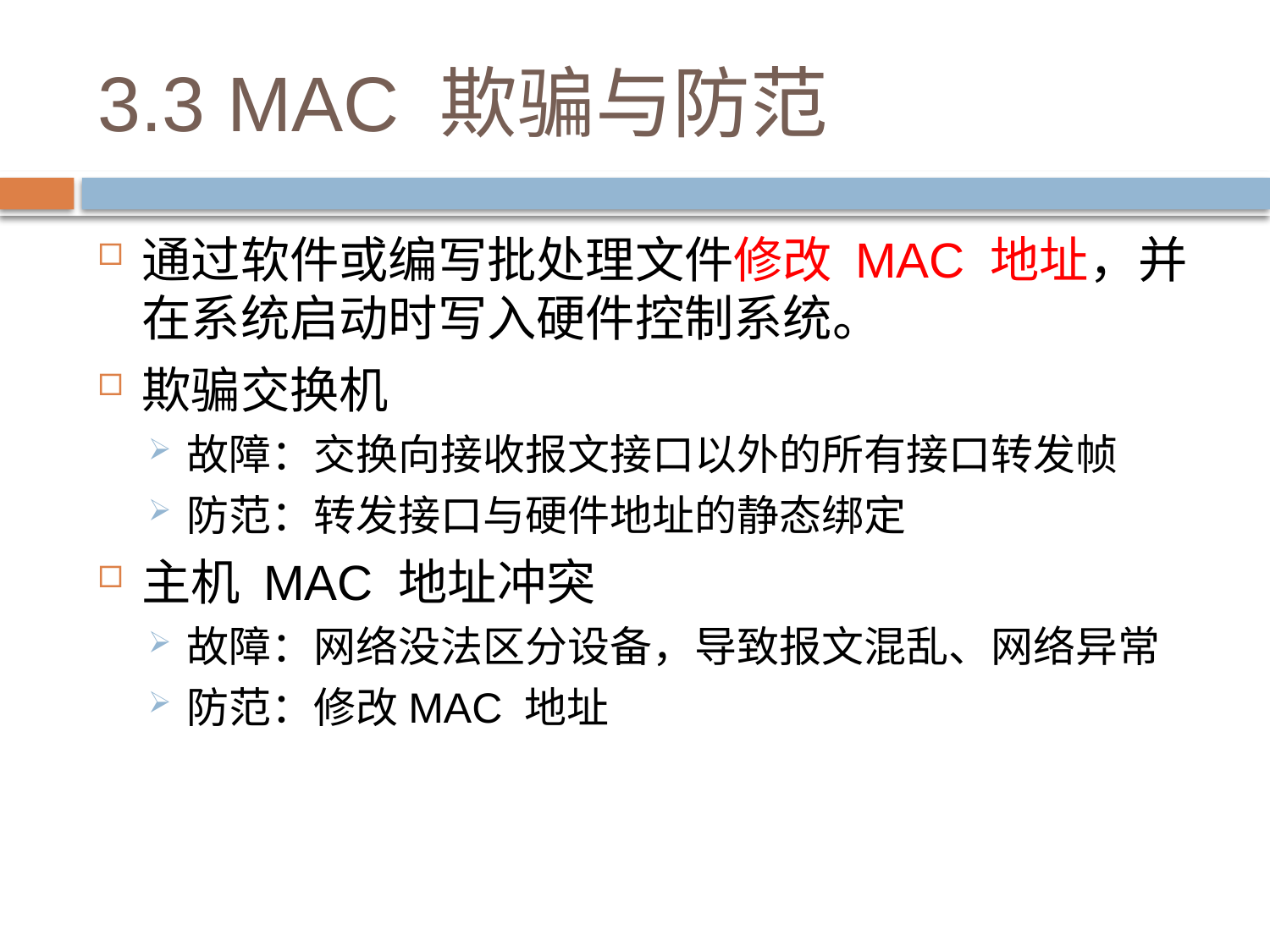

# 3.3 MAC 欺骗与防范
通过软件或编写批处理文件修改 MAC 地址，并在系统启动时写入硬件控制系统。
欺骗交换机
故障：交换向接收报文接口以外的所有接口转发帧
防范：转发接口与硬件地址的静态绑定
主机 MAC 地址冲突
故障：网络没法区分设备，导致报文混乱、网络异常
防范：修改MAC 地址